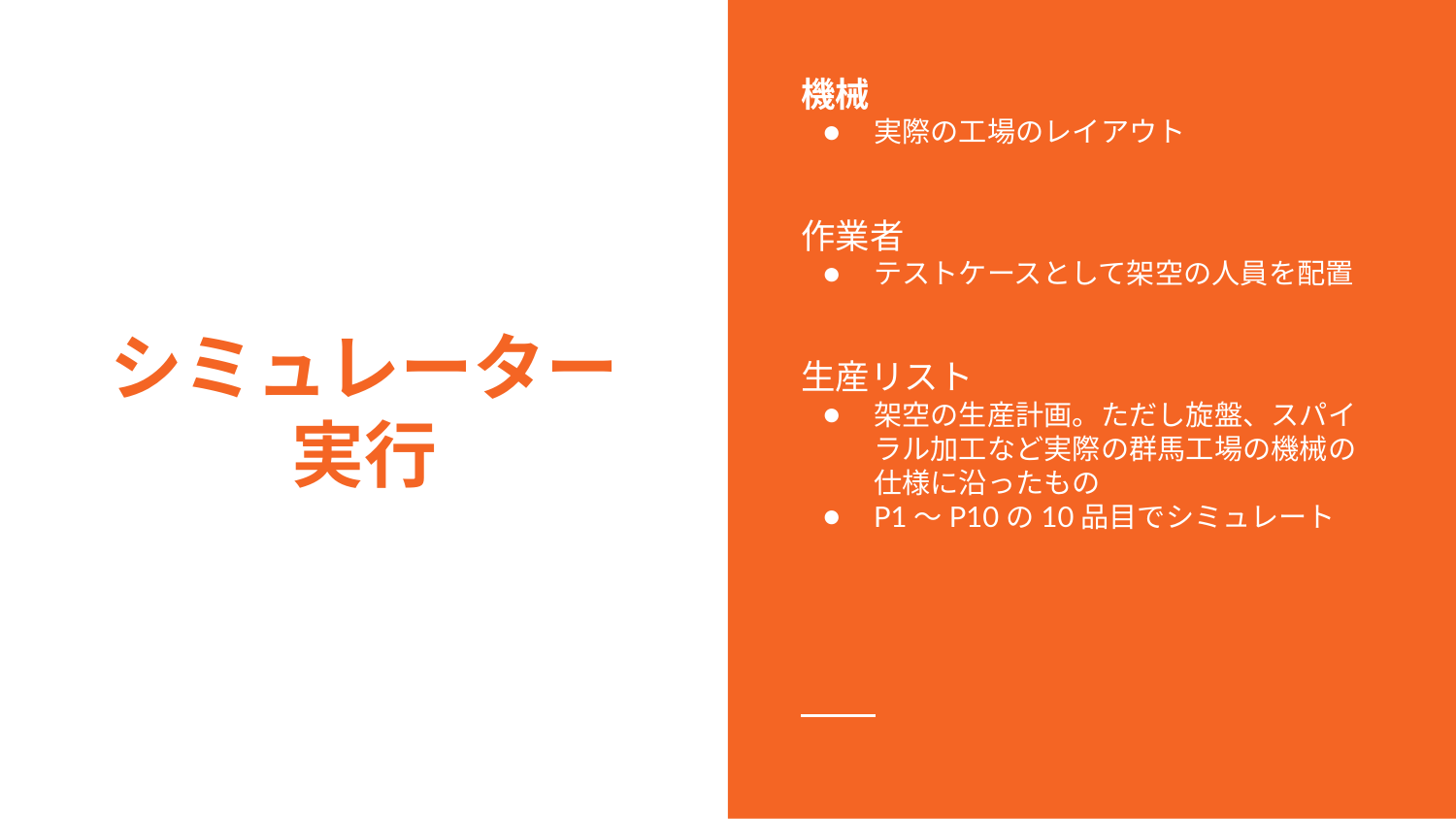

機械
実際の工場のレイアウト

作業者
テストケースとして架空の人員を配置

生産リスト
架空の生産計画。ただし旋盤、スパイラル加工など実際の群馬工場の機械の仕様に沿ったもの
P1～P10の10品目でシミュレート

# シミュレーター
実行